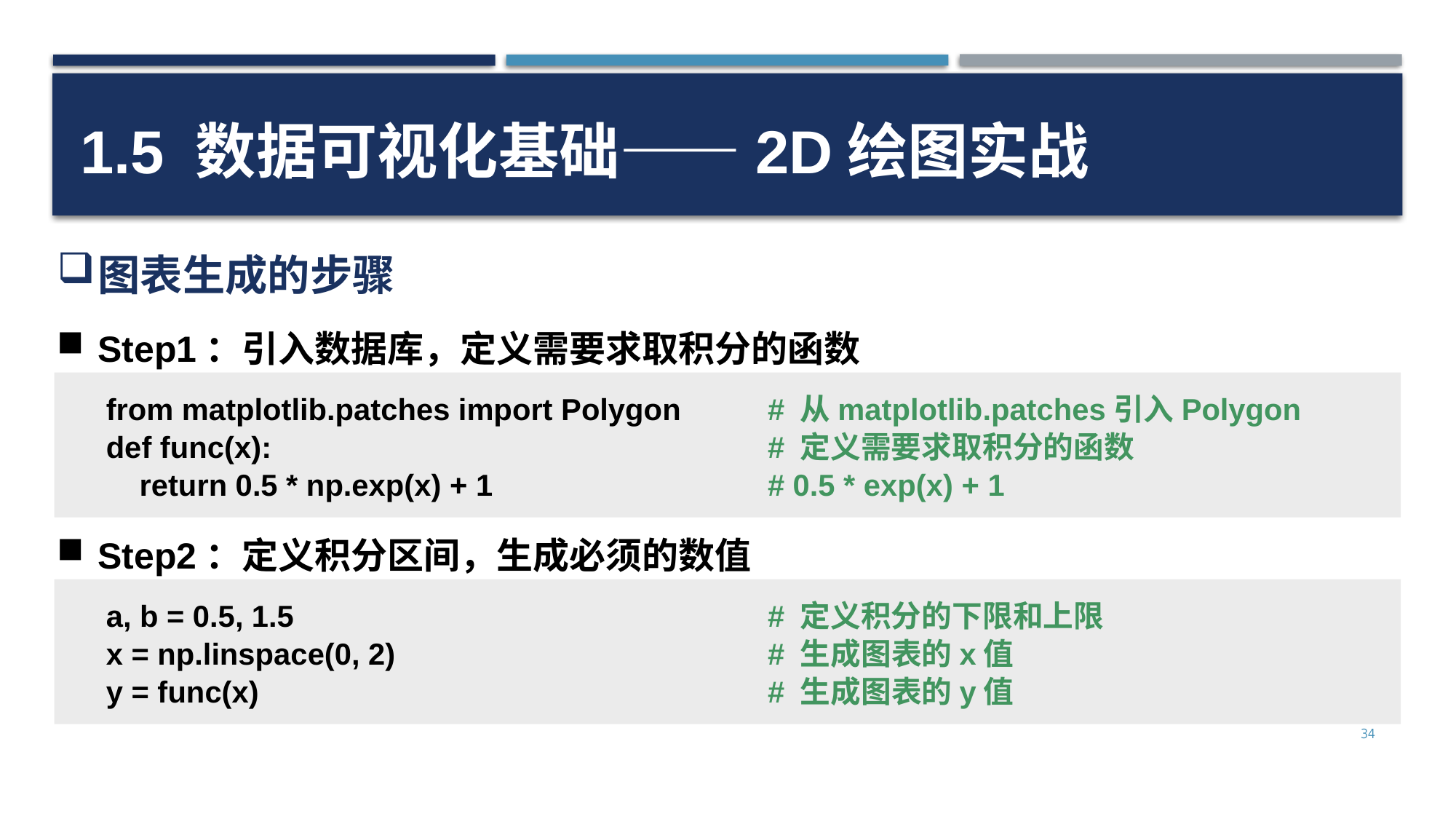

1.5 数据可视化基础——2D绘图实战
图表生成的步骤
Step1：引入数据库，定义需要求取积分的函数

from matplotlib.patches import Polygon
def func(x):
    return 0.5 * np.exp(x) + 1
# 从matplotlib.patches引入Polygon
# 定义需要求取积分的函数
# 0.5 * exp(x) + 1
Step2：定义积分区间，生成必须的数值

a, b = 0.5, 1.5
x = np.linspace(0, 2)
y = func(x)
# 定义积分的下限和上限
# 生成图表的x值
# 生成图表的y值
34